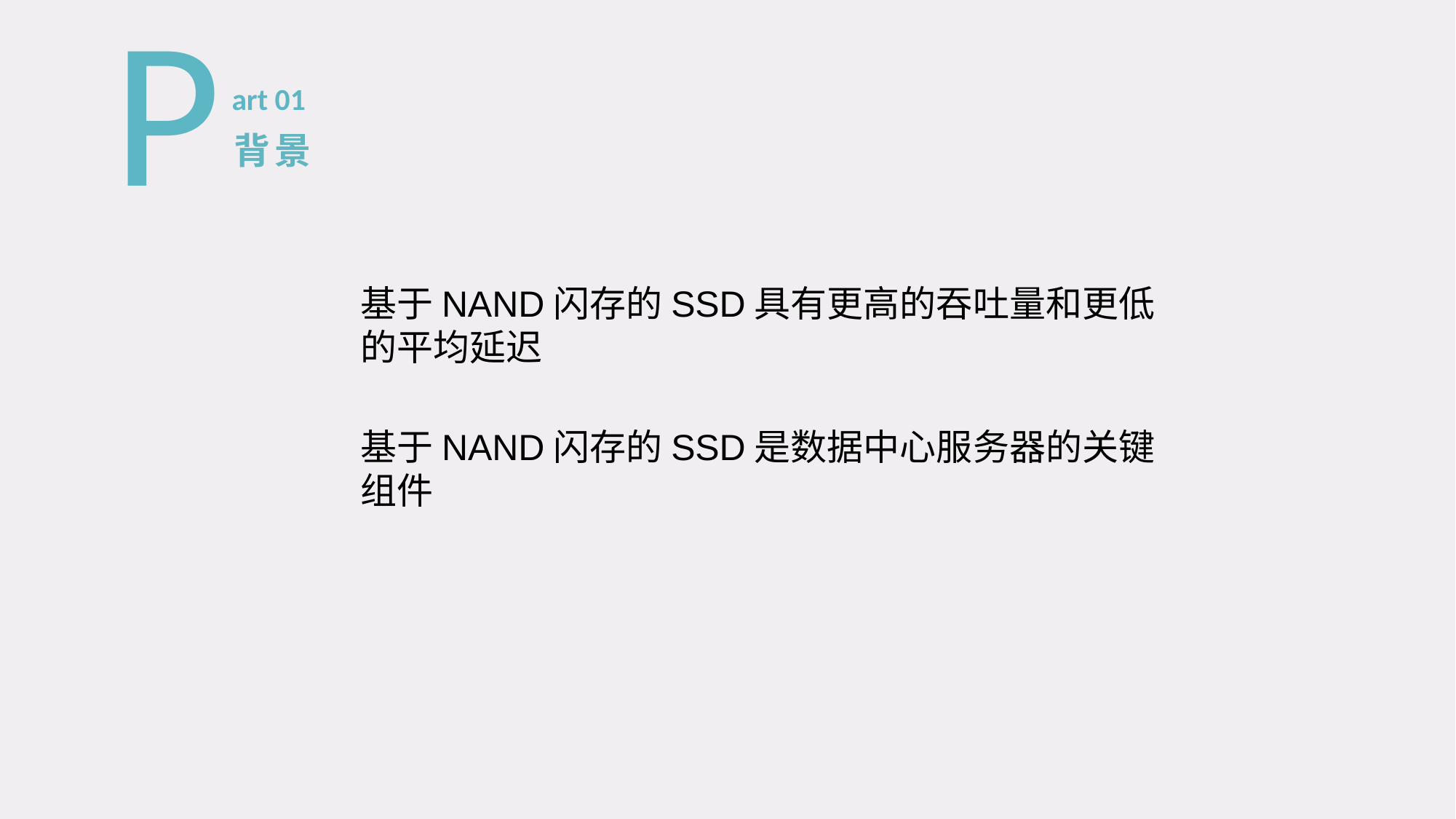

P
art 01
背景
基于NAND闪存的SSD具有更高的吞吐量和更低的平均延迟
基于NAND闪存的SSD是数据中心服务器的关键组件